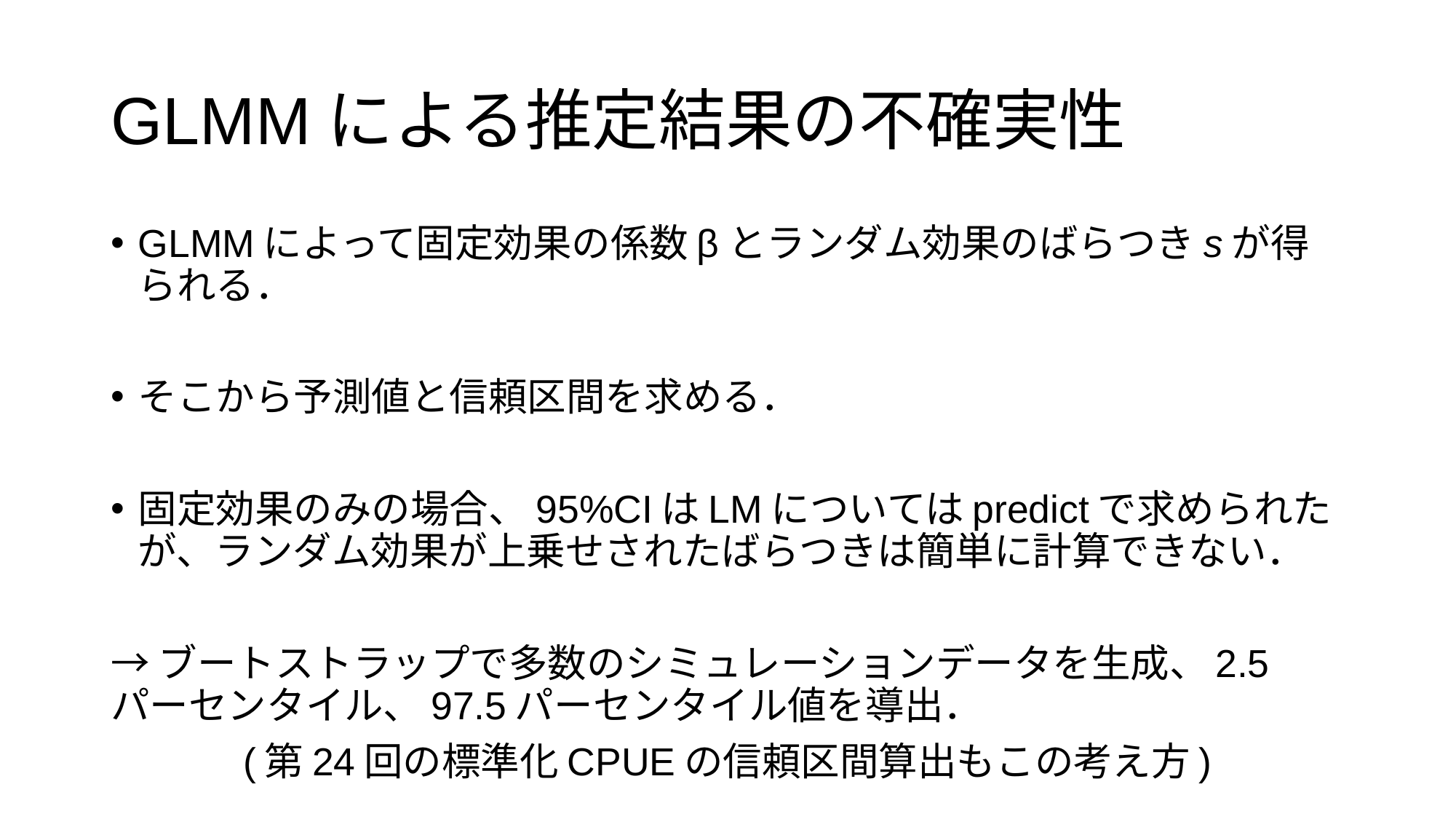

# GLMMによる推定結果の不確実性
GLMMによって固定効果の係数βとランダム効果のばらつきsが得られる．

そこから予測値と信頼区間を求める．

固定効果のみの場合、95%CIはLMについてはpredictで求められたが、ランダム効果が上乗せされたばらつきは簡単に計算できない．

→ブートストラップで多数のシミュレーションデータを生成、		2.5パーセンタイル、97.5パーセンタイル値を導出．
(第24回の標準化CPUEの信頼区間算出もこの考え方)